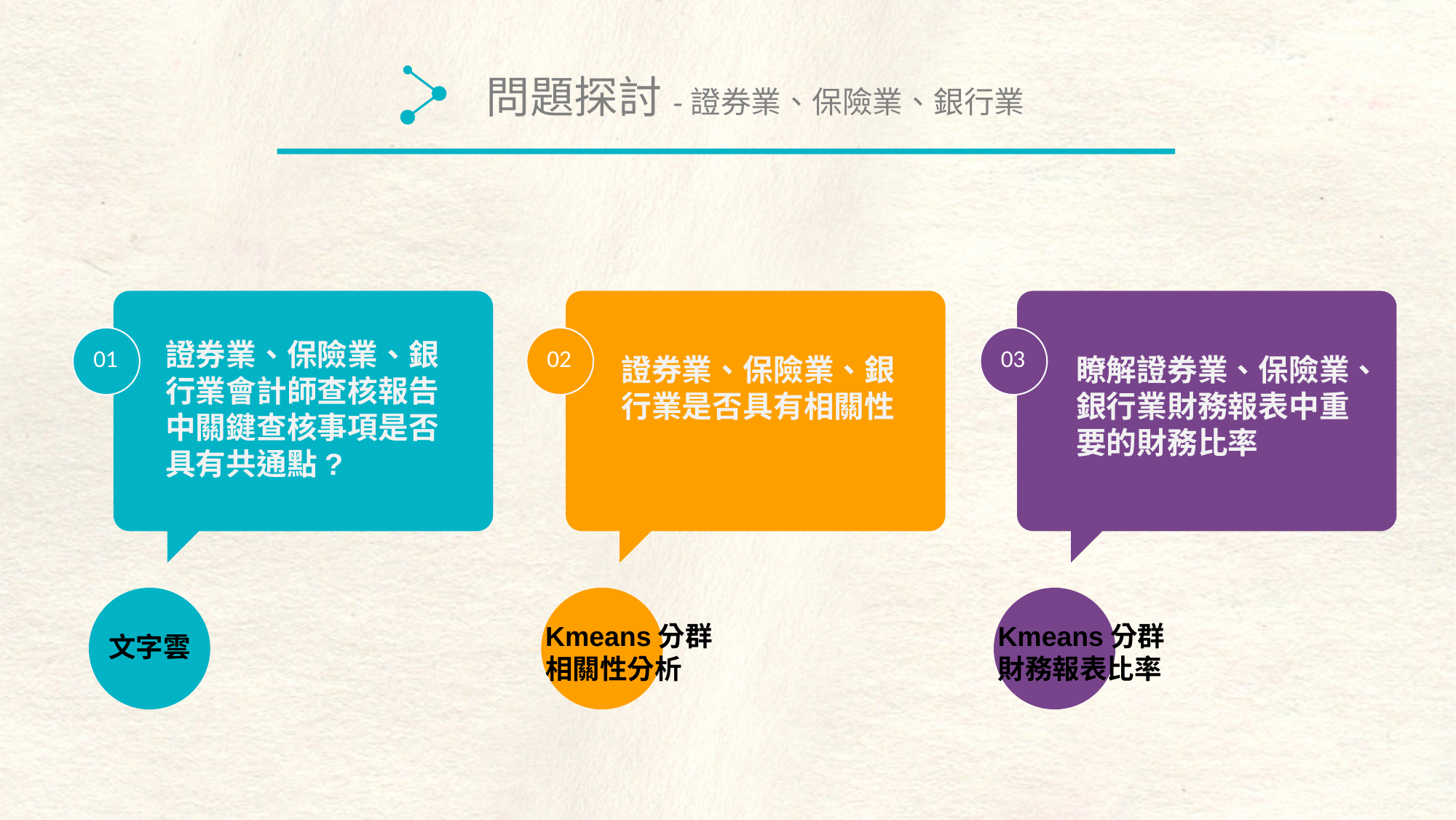

問題探討-證券業、保險業、銀行業

01
02
03

證券業、保險業、銀行業會計師查核報告中關鍵查核事項是否具有共通點?
證券業、保險業、銀行業是否具有相關性
瞭解證券業、保險業、銀行業財務報表中重要的財務比率

Kmeans分群
財務報表比率
Kmeans分群
相關性分析
文字雲